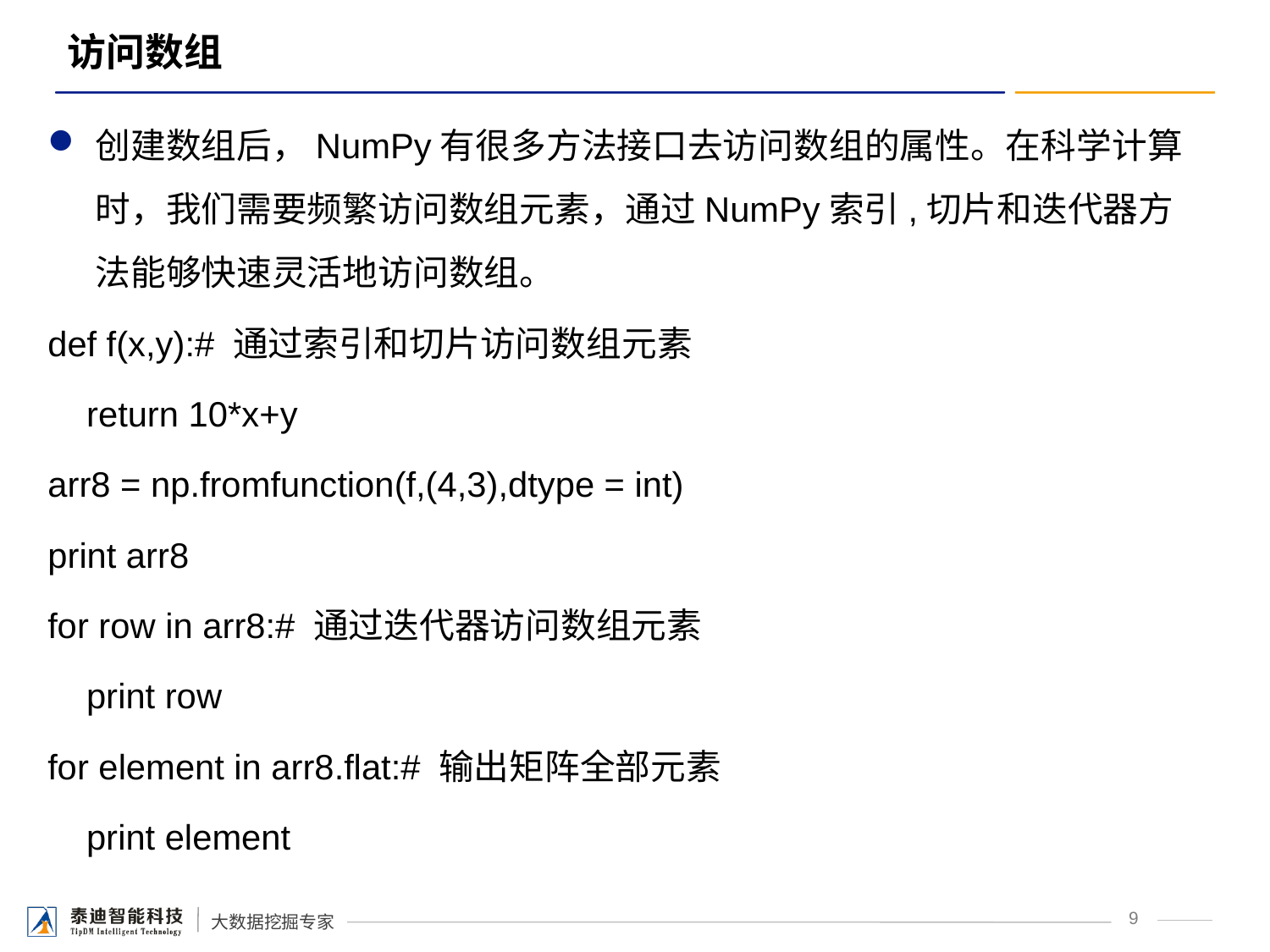

# 访问数组
创建数组后，NumPy有很多方法接口去访问数组的属性。在科学计算时，我们需要频繁访问数组元素，通过NumPy索引,切片和迭代器方法能够快速灵活地访问数组。
def f(x,y):# 通过索引和切片访问数组元素
    return 10*x+y
arr8 = np.fromfunction(f,(4,3),dtype = int)
print arr8
for row in arr8:# 通过迭代器访问数组元素
    print row
for element in arr8.flat:# 输出矩阵全部元素
    print element